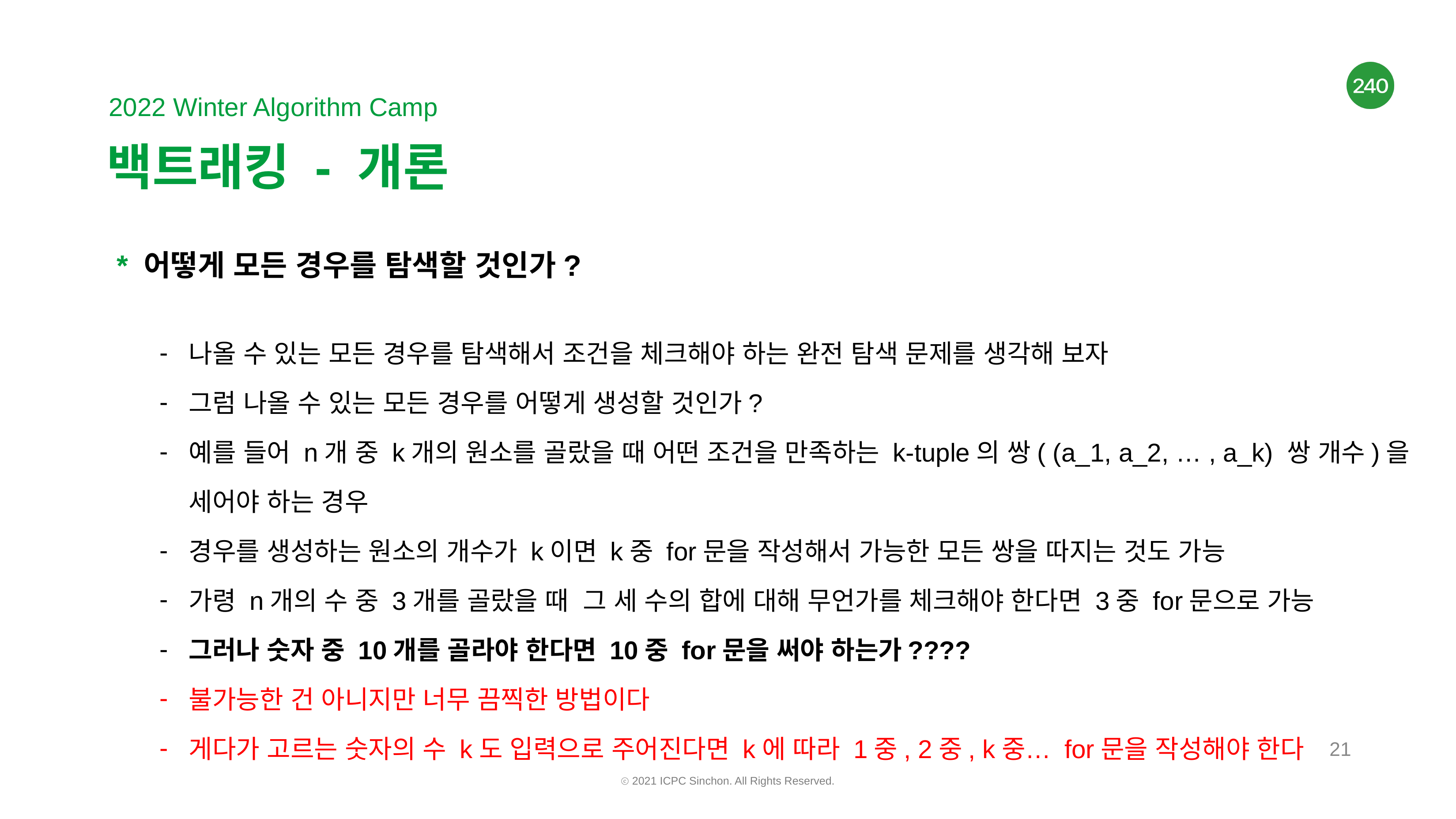

# 백트래킹 - 개론
* 어떻게 모든 경우를 탐색할 것인가?

나올 수 있는 모든 경우를 탐색해서 조건을 체크해야 하는 완전 탐색 문제를 생각해 보자
그럼 나올 수 있는 모든 경우를 어떻게 생성할 것인가?
예를 들어 n개 중 k개의 원소를 골랐을 때 어떤 조건을 만족하는 k-tuple의 쌍( (a_1, a_2, … , a_k) 쌍 개수)을 세어야 하는 경우
경우를 생성하는 원소의 개수가 k이면 k중 for문을 작성해서 가능한 모든 쌍을 따지는 것도 가능
가령 n개의 수 중 3개를 골랐을 때  그 세 수의 합에 대해 무언가를 체크해야 한다면 3중 for문으로 가능
그러나 숫자 중 10개를 골라야 한다면 10중 for문을 써야 하는가????
불가능한 건 아니지만 너무 끔찍한 방법이다
게다가 고르는 숫자의 수 k도 입력으로 주어진다면 k에 따라 1중, 2중, k중… for문을 작성해야 한다
21
ⓒ 2021 ICPC Sinchon. All Rights Reserved.